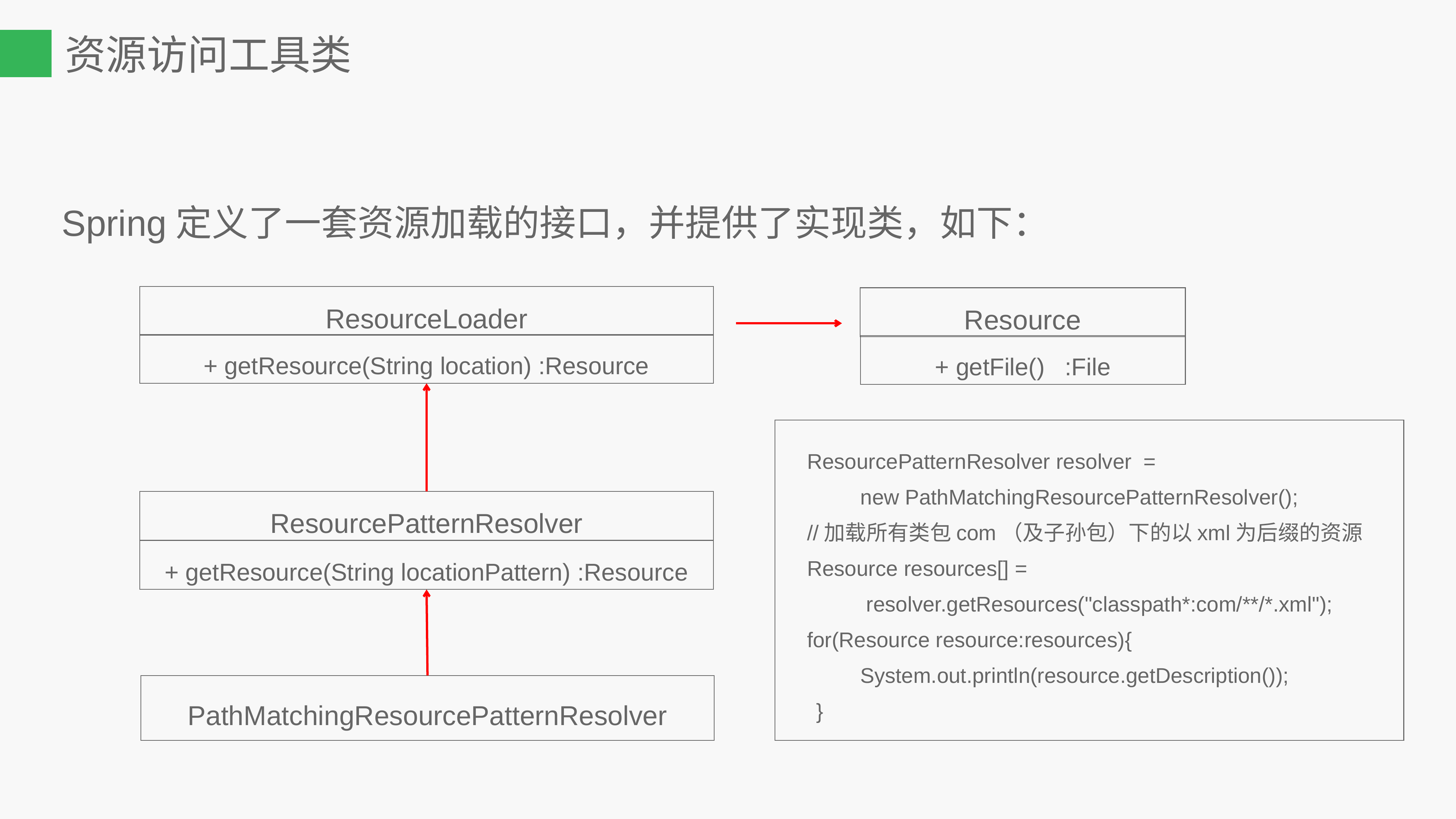

资源访问工具类

Spring定义了一套资源加载的接口，并提供了实现类，如下：

ResourceLoader
Resource
+ getResource(String location) :Resource
+ getFile()   :File
ResourcePatternResolver resolver  =
         new PathMatchingResourcePatternResolver();
//加载所有类包com（及子孙包）下的以xml为后缀的资源
Resource resources[] =
          resolver.getResources("classpath*:com/**/*.xml");
for(Resource resource:resources){
         System.out.println(resource.getDescription());
       }
ResourcePatternResolver
+ getResource(String locationPattern) :Resource
PathMatchingResourcePatternResolver